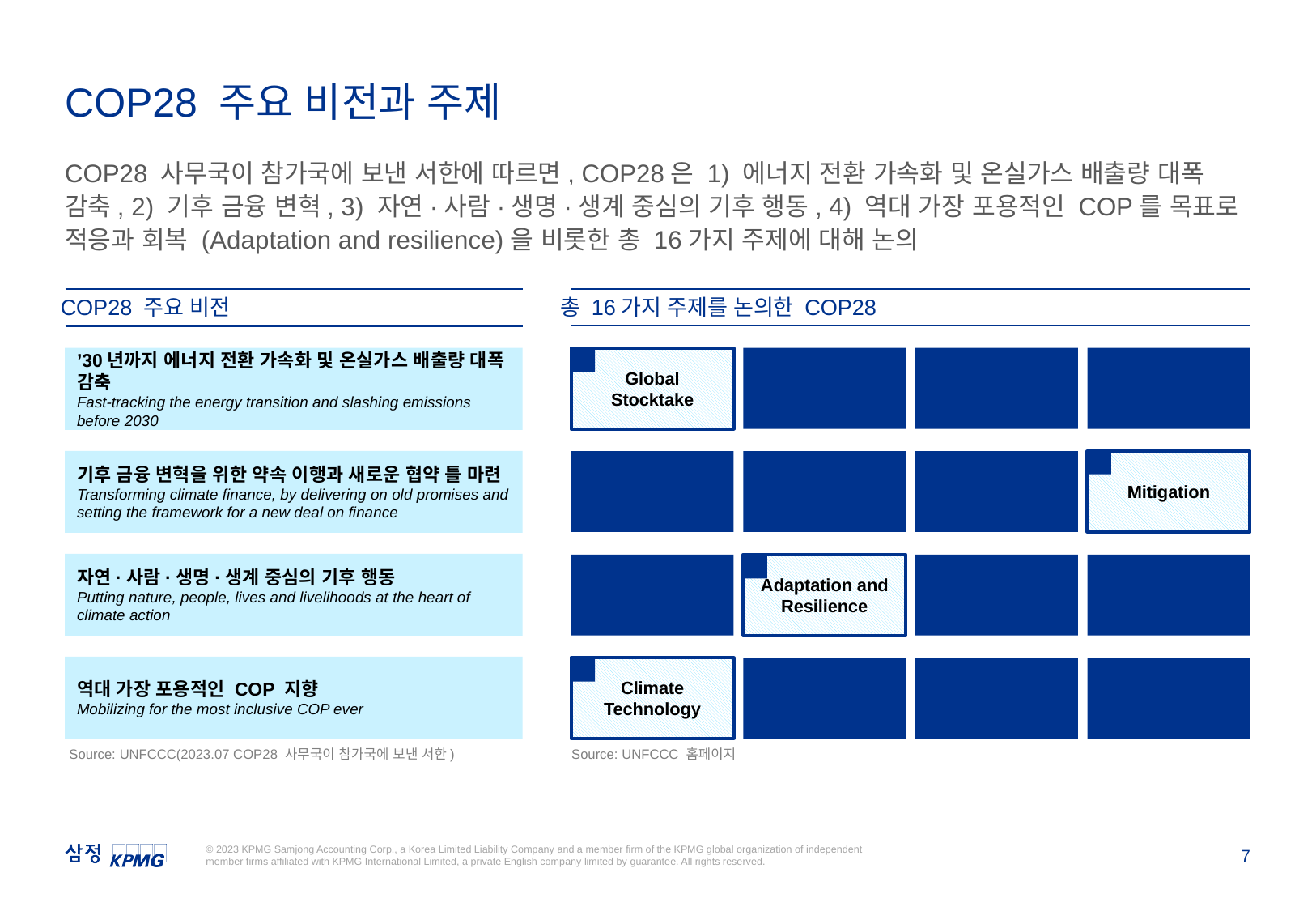

COP28 주요 비전과 주제
COP28 사무국이 참가국에 보낸 서한에 따르면, COP28은 1) 에너지 전환 가속화 및 온실가스 배출량 대폭 감축, 2) 기후 금융 변혁, 3) 자연·사람·생명·생계 중심의 기후 행동, 4) 역대 가장 포용적인 COP를 목표로 적응과 회복 (Adaptation and resilience)을 비롯한 총 16가지 주제에 대해 논의
총 16가지 주제를 논의한 COP28
COP28 주요 비전
1
’30년까지 에너지 전환 가속화 및 온실가스 배출량 대폭 감축
Fast-tracking the energy transition and slashing emissions before 2030
기후 금융 변혁을 위한 약속 이행과 새로운 협약 틀 마련
Transforming climate finance, by delivering on old promises and setting the framework for a new deal on finance
자연·사람·생명·생계 중심의 기후 행동
Putting nature, people, lives and livelihoods at the heart of climate action
역대 가장 포용적인 COP 지향
Mobilizing for the most inclusive COP ever
Global Stocktake
Capacity-building
Climate Finance
Land Use
2
Cooperative activities and SDGs
Education & Youth
Gender
Mitigation
3
Innovation
Adaptation and Resilience
Local Communities and Indigenous Peoples Platform
Market and
Non-Market Mechanisms
4
Climate Technology
Pre-2020 Ambition and Implementation
Science
The Ocean
Source: UNFCCC(2023.07 COP28 사무국이 참가국에 보낸 서한)
Source: UNFCCC 홈페이지